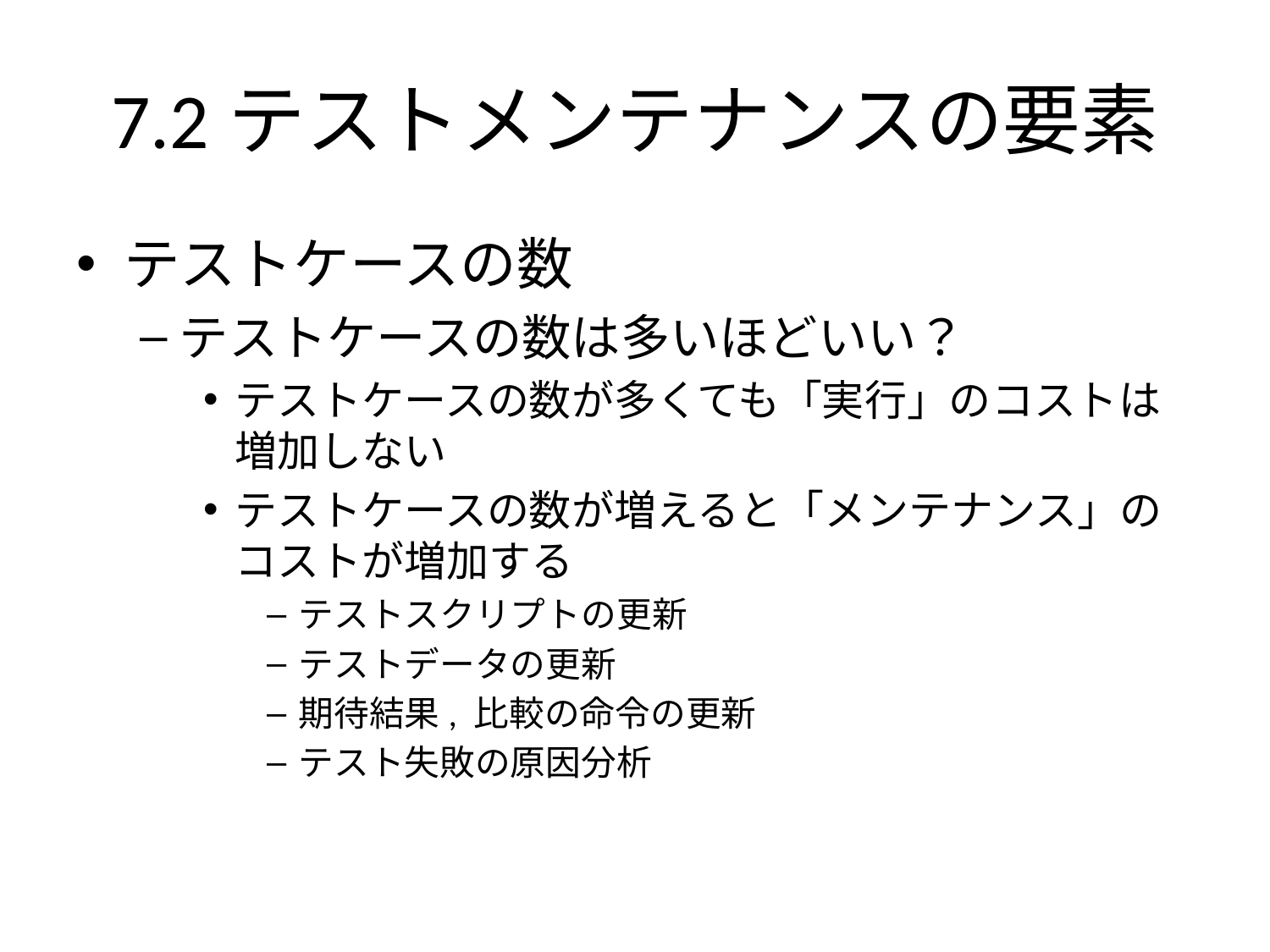

# 7.2テストメンテナンスの要素
テストケースの数
テストケースの数は多いほどいい？
テストケースの数が多くても「実行」のコストは増加しない
テストケースの数が増えると「メンテナンス」のコストが増加する
テストスクリプトの更新
テストデータの更新
期待結果, 比較の命令の更新
テスト失敗の原因分析